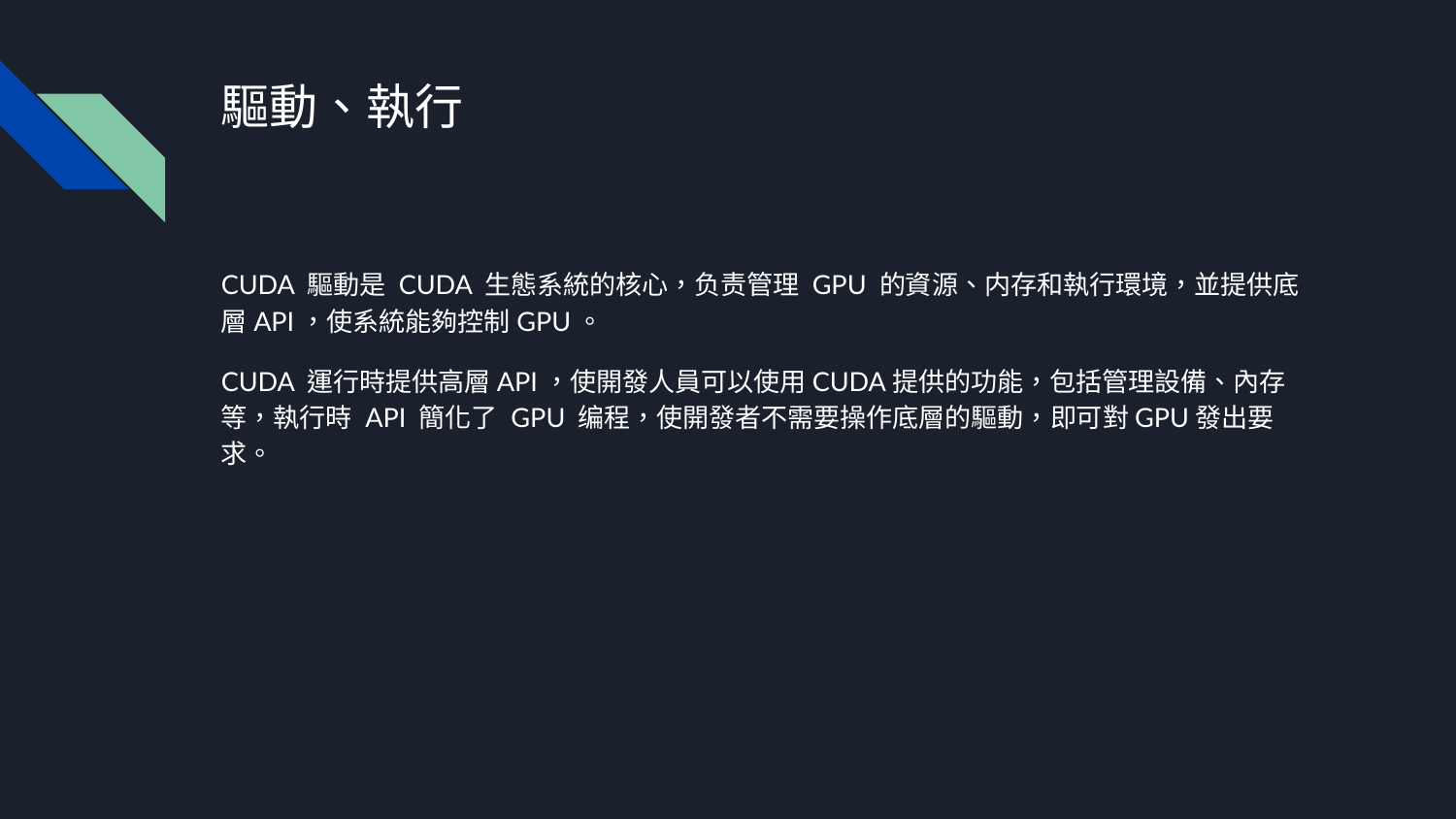

# 驅動、執行
CUDA 驅動是 CUDA 生態系統的核心，负责管理 GPU 的資源、内存和執行環境，並提供底層API，使系統能夠控制GPU。
CUDA 運行時提供高層API，使開發人員可以使用CUDA提供的功能，包括管理設備、內存等，執行時 API 簡化了 GPU 编程，使開發者不需要操作底層的驅動，即可對GPU發出要求。